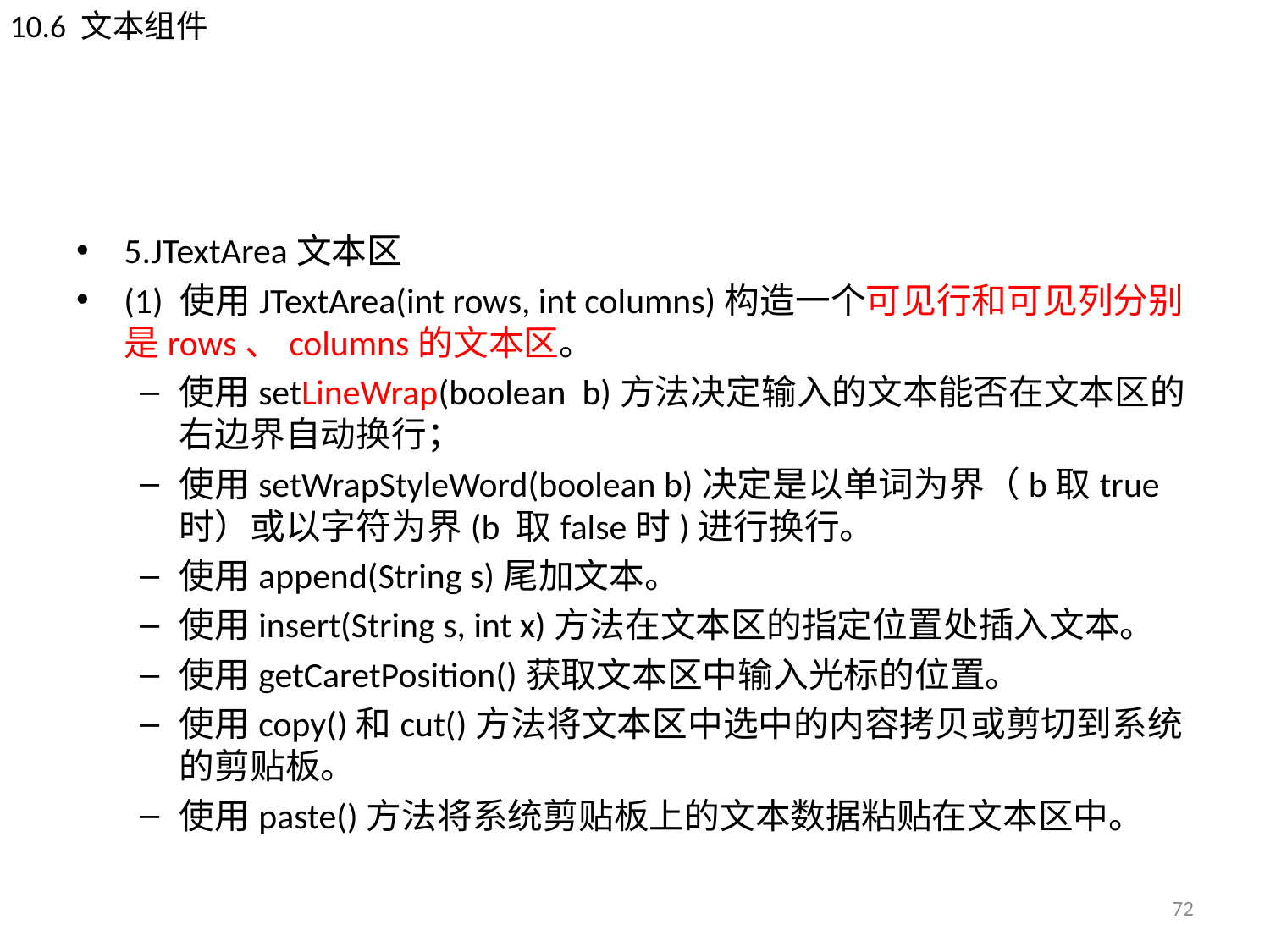

10.6 文本组件
#
5.JTextArea文本区
(1) 使用JTextArea(int rows, int columns)构造一个可见行和可见列分别是rows、columns的文本区。
使用setLineWrap(boolean  b)方法决定输入的文本能否在文本区的右边界自动换行；
使用setWrapStyleWord(boolean b)决定是以单词为界（b取true时）或以字符为界(b 取false时)进行换行。
使用append(String s)尾加文本。
使用insert(String s, int x)方法在文本区的指定位置处插入文本。
使用getCaretPosition()获取文本区中输入光标的位置。
使用copy()和cut()方法将文本区中选中的内容拷贝或剪切到系统的剪贴板。
使用paste()方法将系统剪贴板上的文本数据粘贴在文本区中。
72